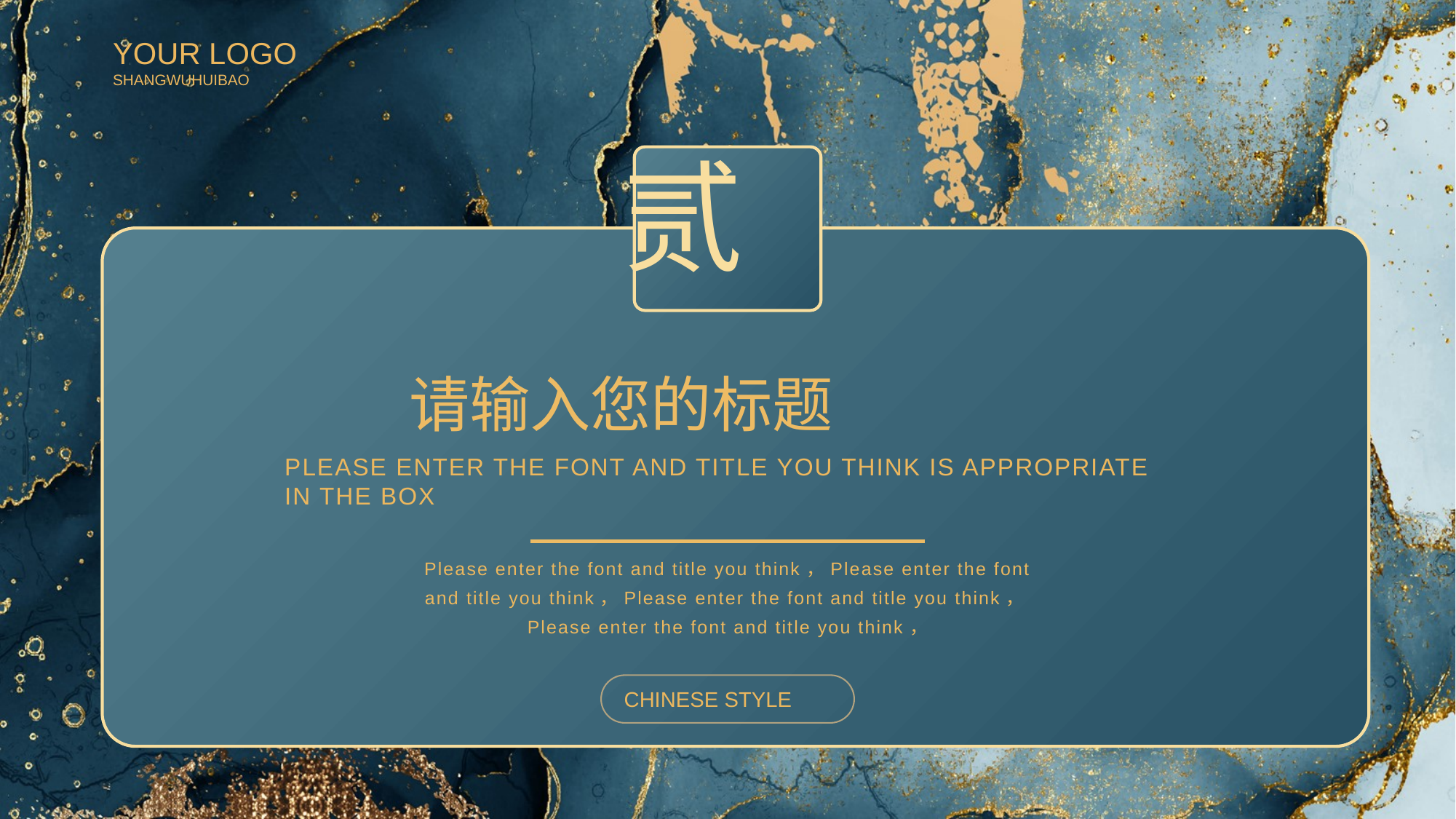

YOUR LOGO
SHANGWUHUIBAO
贰

请输入您的标题
PLEASE ENTER THE FONT AND TITLE YOU THINK IS APPROPRIATE IN THE BOX
Please enter the font and title you think，Please enter the font and title you think，Please enter the font and title you think，Please enter the font and title you think，

CHINESE STYLE
PPT模板 http://www.1ppt.com/moban/